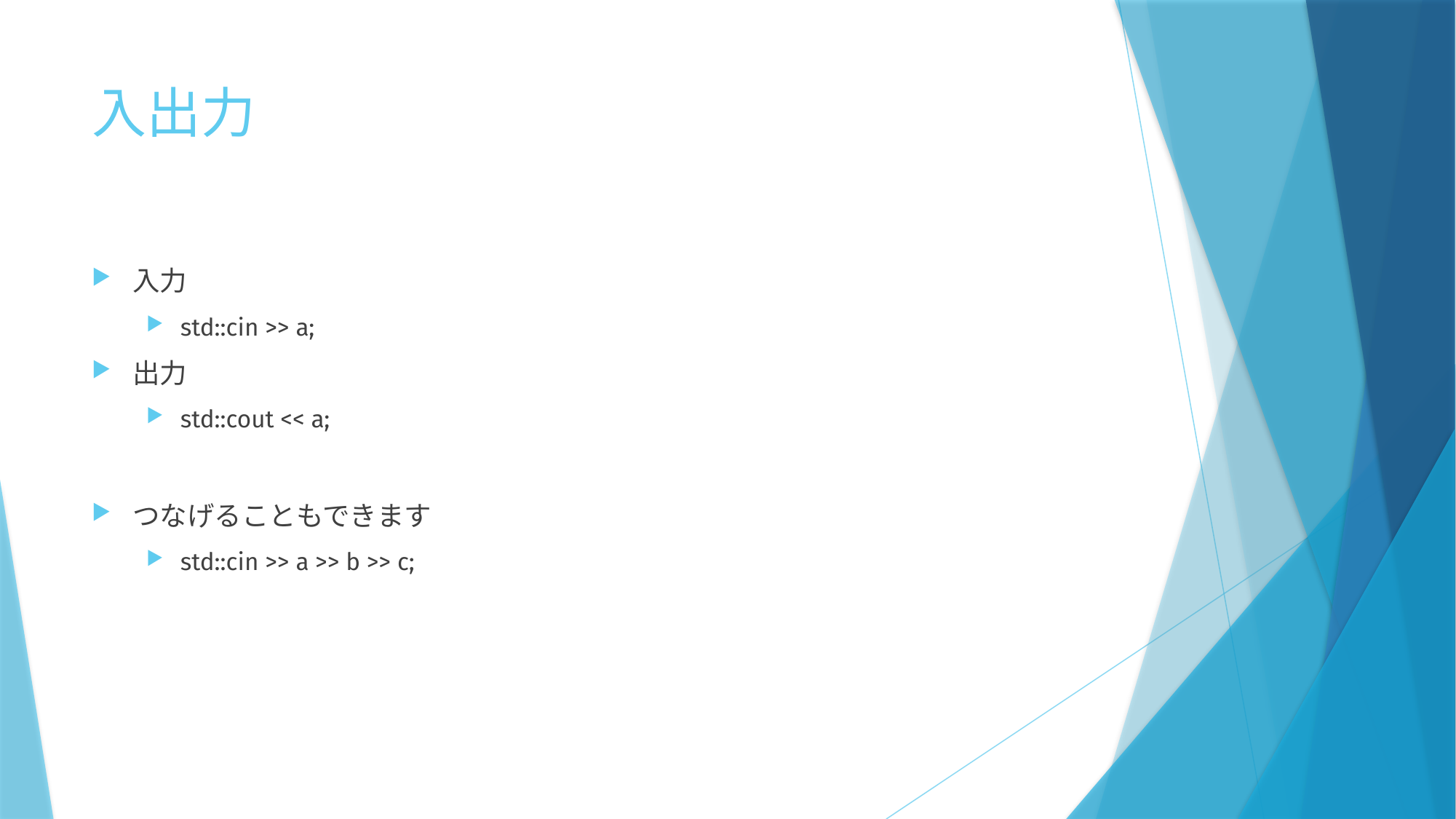

# 入出力
入力
std::cin >> a;
出力
std::cout << a;

つなげることもできます
std::cin >> a >> b >> c;